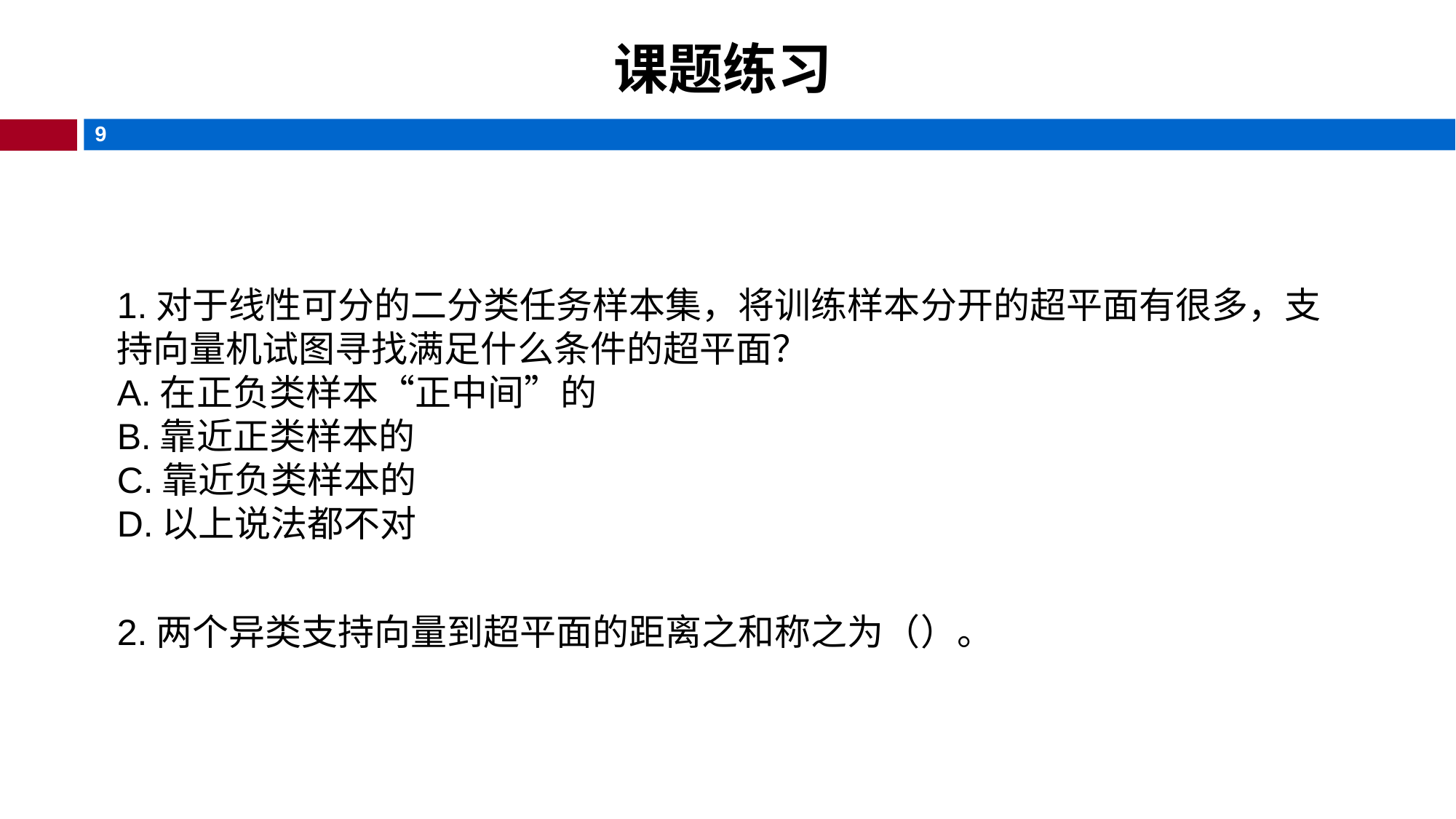

# 课题练习
1.对于线性可分的二分类任务样本集，将训练样本分开的超平面有很多，支持向量机试图寻找满足什么条件的超平面？
A.在正负类样本“正中间”的
B.靠近正类样本的
C.靠近负类样本的
D.以上说法都不对
2.两个异类支持向量到超平面的距离之和称之为（）。